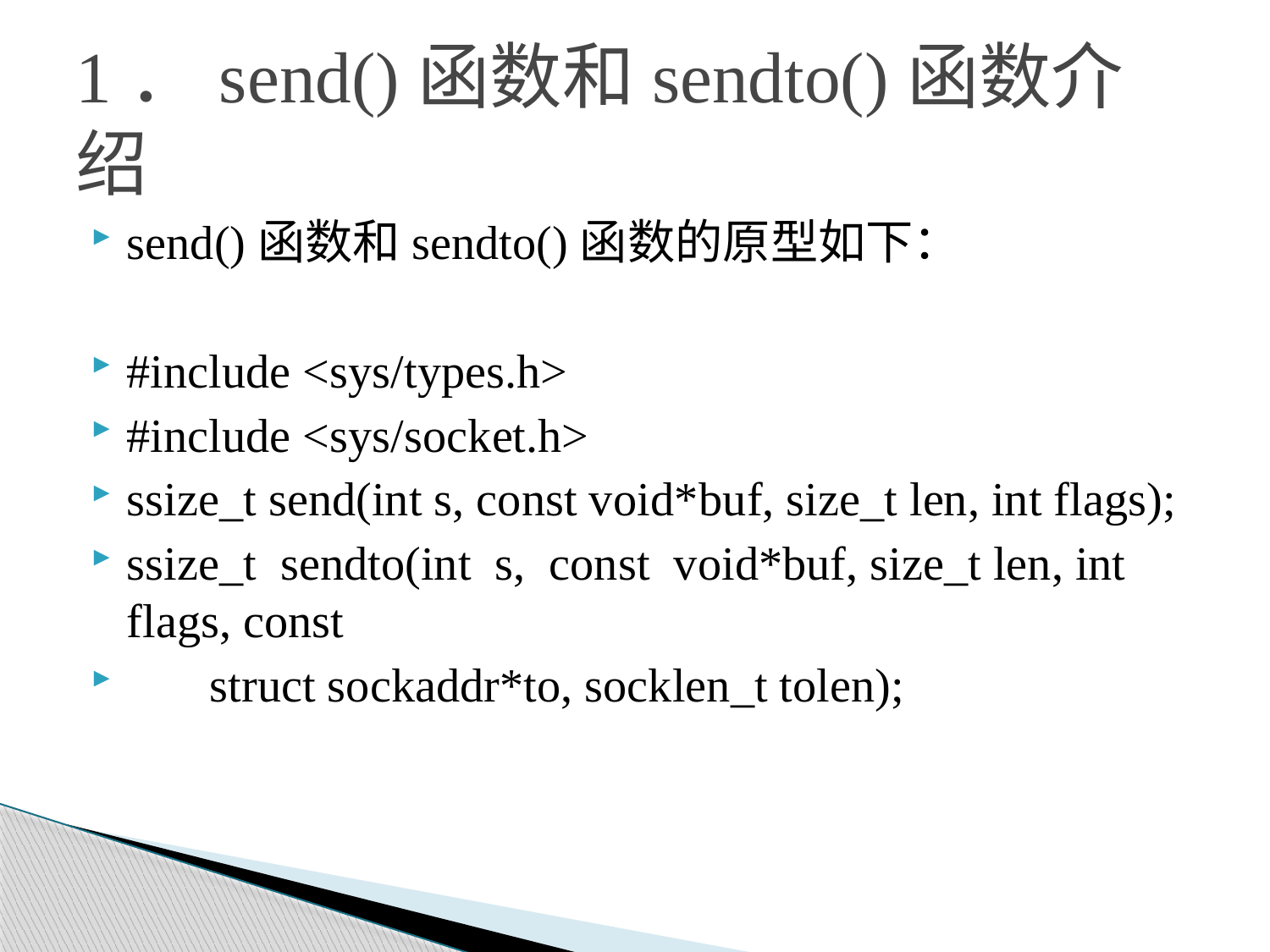

# 1．send()函数和sendto()函数介绍
send()函数和sendto()函数的原型如下：

#include <sys/types.h>
#include <sys/socket.h>
ssize_t send(int s, const void*buf, size_t len, int flags);
ssize_t  sendto(int  s,  const  void*buf, size_t len, int flags, const
       struct sockaddr*to, socklen_t tolen);